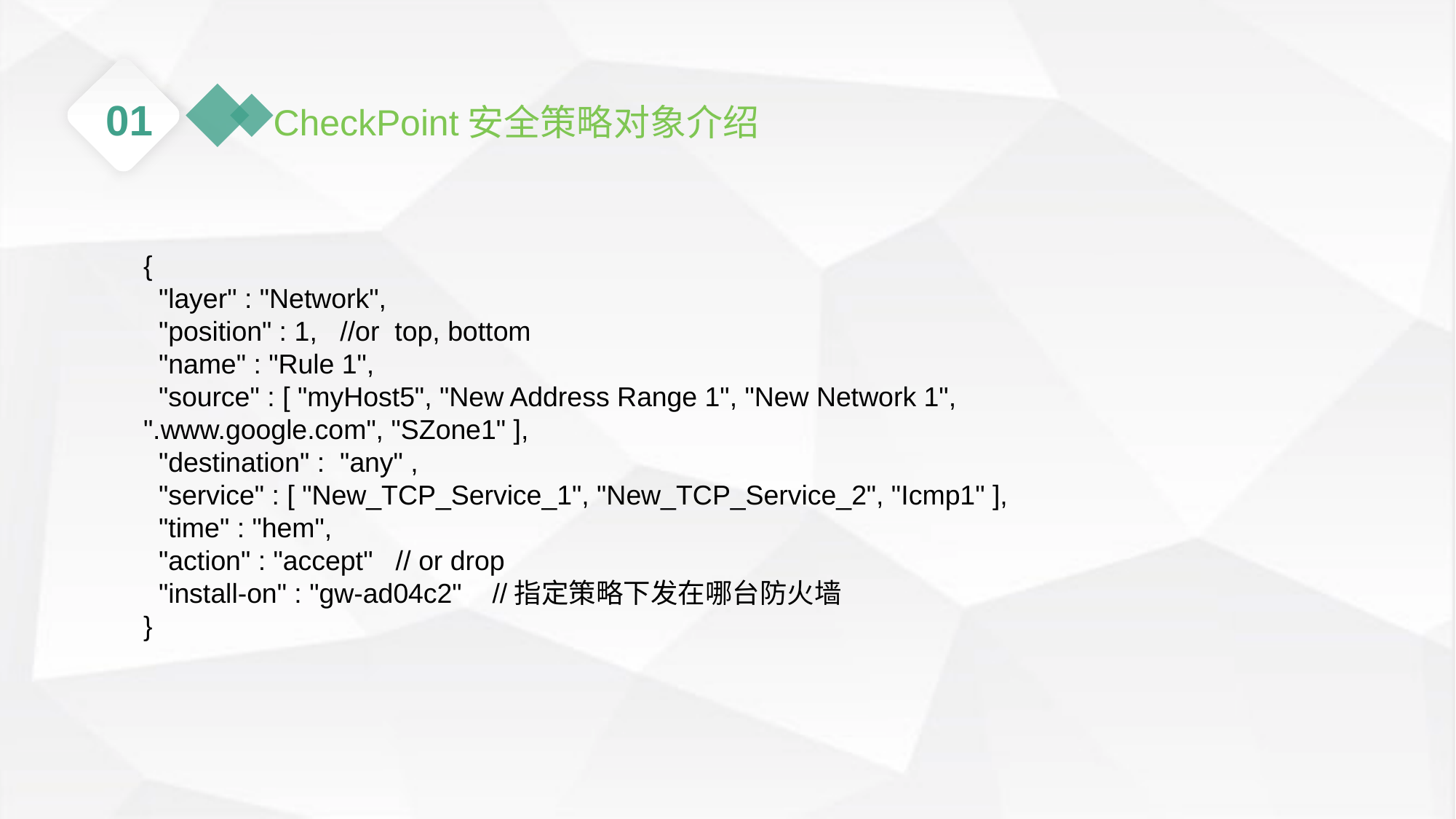

01
CheckPoint安全策略对象介绍

{
  "layer" : "Network",
  "position" : 1,   //or  top, bottom
  "name" : "Rule 1",
  "source" : [ "myHost5", "New Address Range 1", "New Network 1", ".www.google.com", "SZone1" ],
  "destination" :  "any" ,
  "service" : [ "New_TCP_Service_1", "New_TCP_Service_2", "Icmp1" ],
  "time" : "hem",
  "action" : "accept"   // or drop
  "install-on" : "gw-ad04c2"    //指定策略下发在哪台防火墙
}